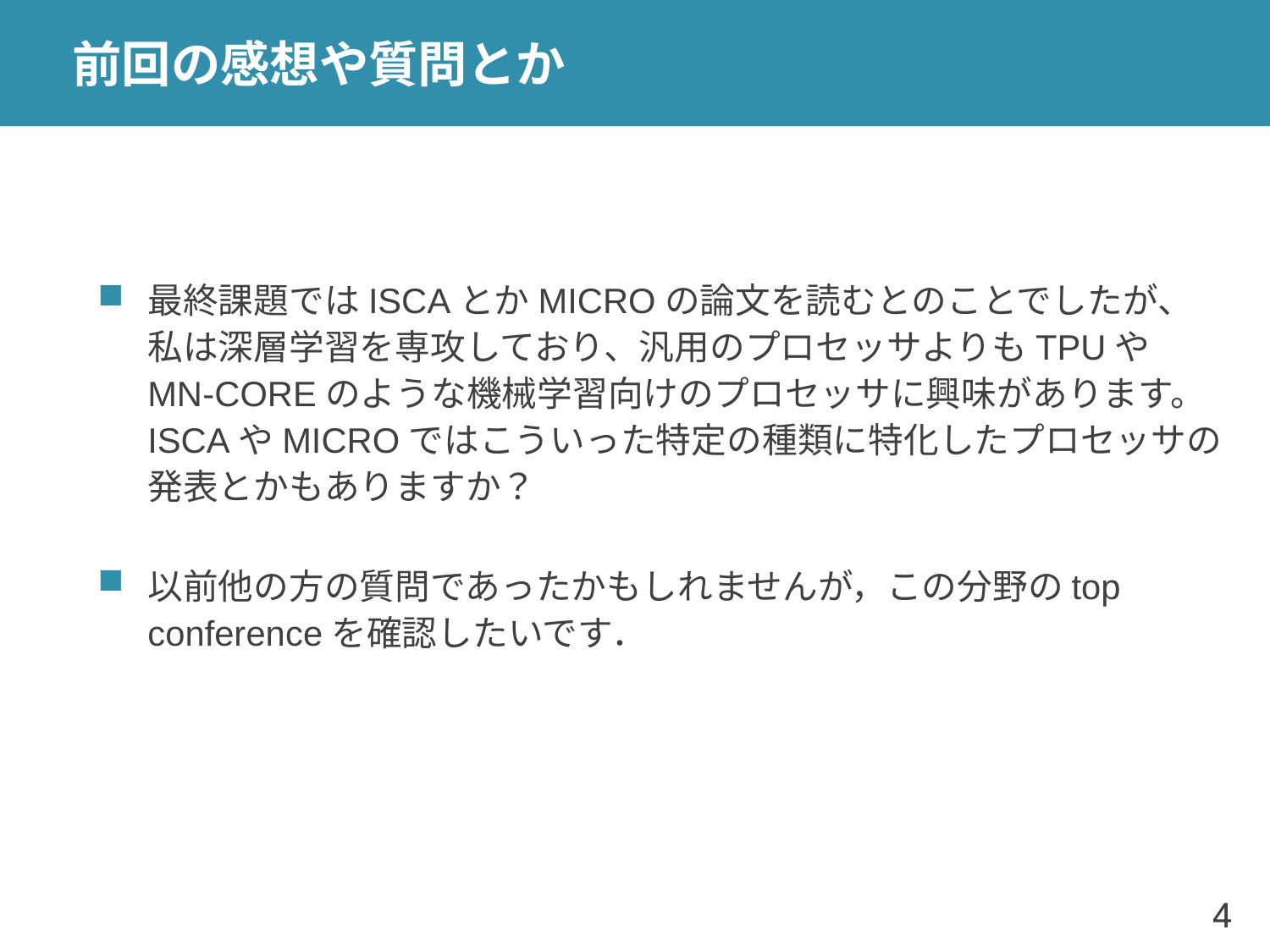

# 前回の感想や質問とか
最終課題ではISCAとかMICROの論文を読むとのことでしたが、私は深層学習を専攻しており、汎用のプロセッサよりもTPUやMN-COREのような機械学習向けのプロセッサに興味があります。ISCAやMICROではこういった特定の種類に特化したプロセッサの発表とかもありますか？
以前他の方の質問であったかもしれませんが，この分野のtop conferenceを確認したいです．